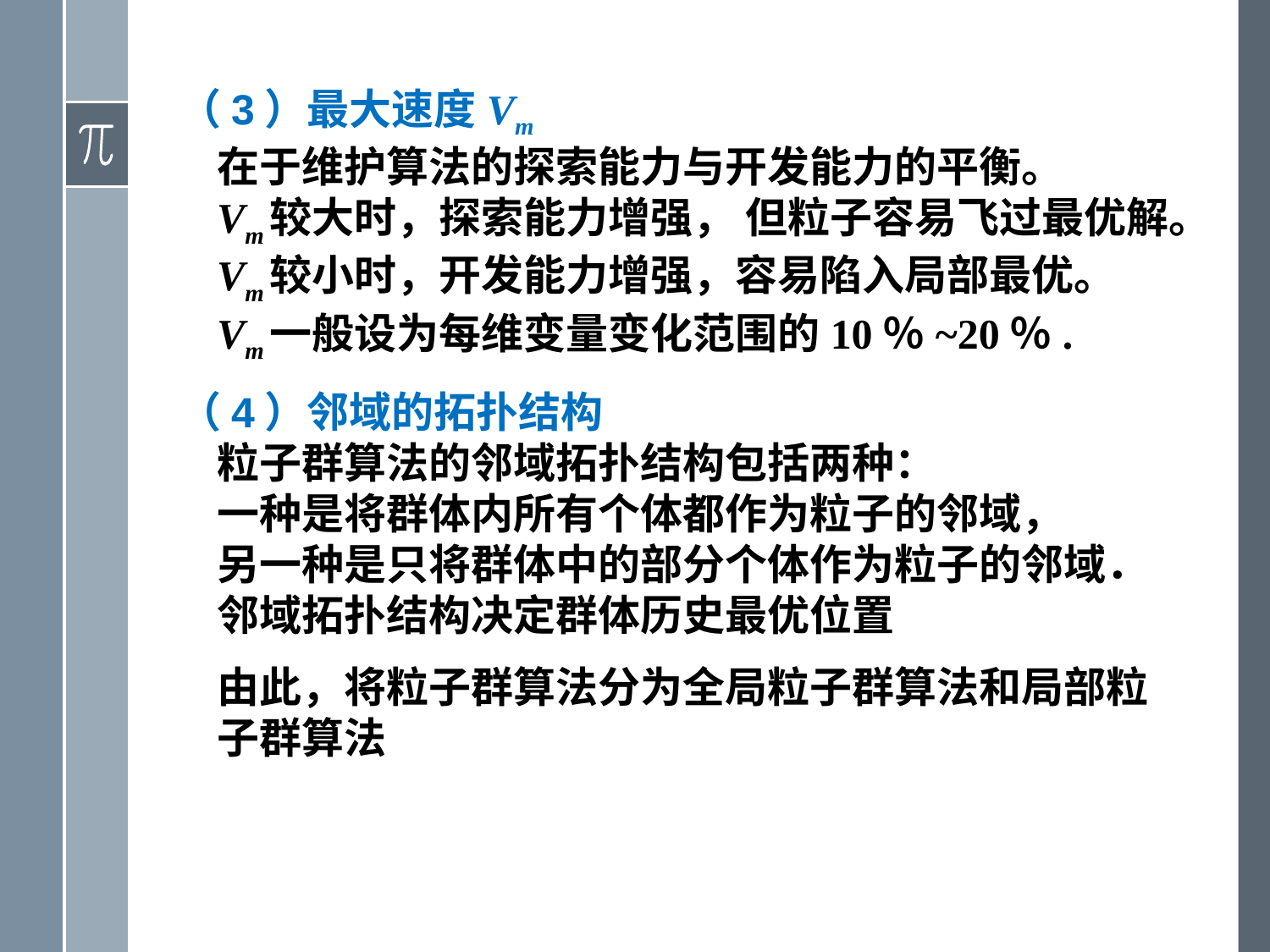

（3）最大速度Vm
在于维护算法的探索能力与开发能力的平衡。
Vm较大时，探索能力增强， 但粒子容易飞过最优解。
Vm较小时，开发能力增强，容易陷入局部最优。
Vm一般设为每维变量变化范围的10％~20％.
（4）邻域的拓扑结构
粒子群算法的邻域拓扑结构包括两种：
一种是将群体内所有个体都作为粒子的邻域，
另一种是只将群体中的部分个体作为粒子的邻域．
邻域拓扑结构决定群体历史最优位置
由此，将粒子群算法分为全局粒子群算法和局部粒子群算法